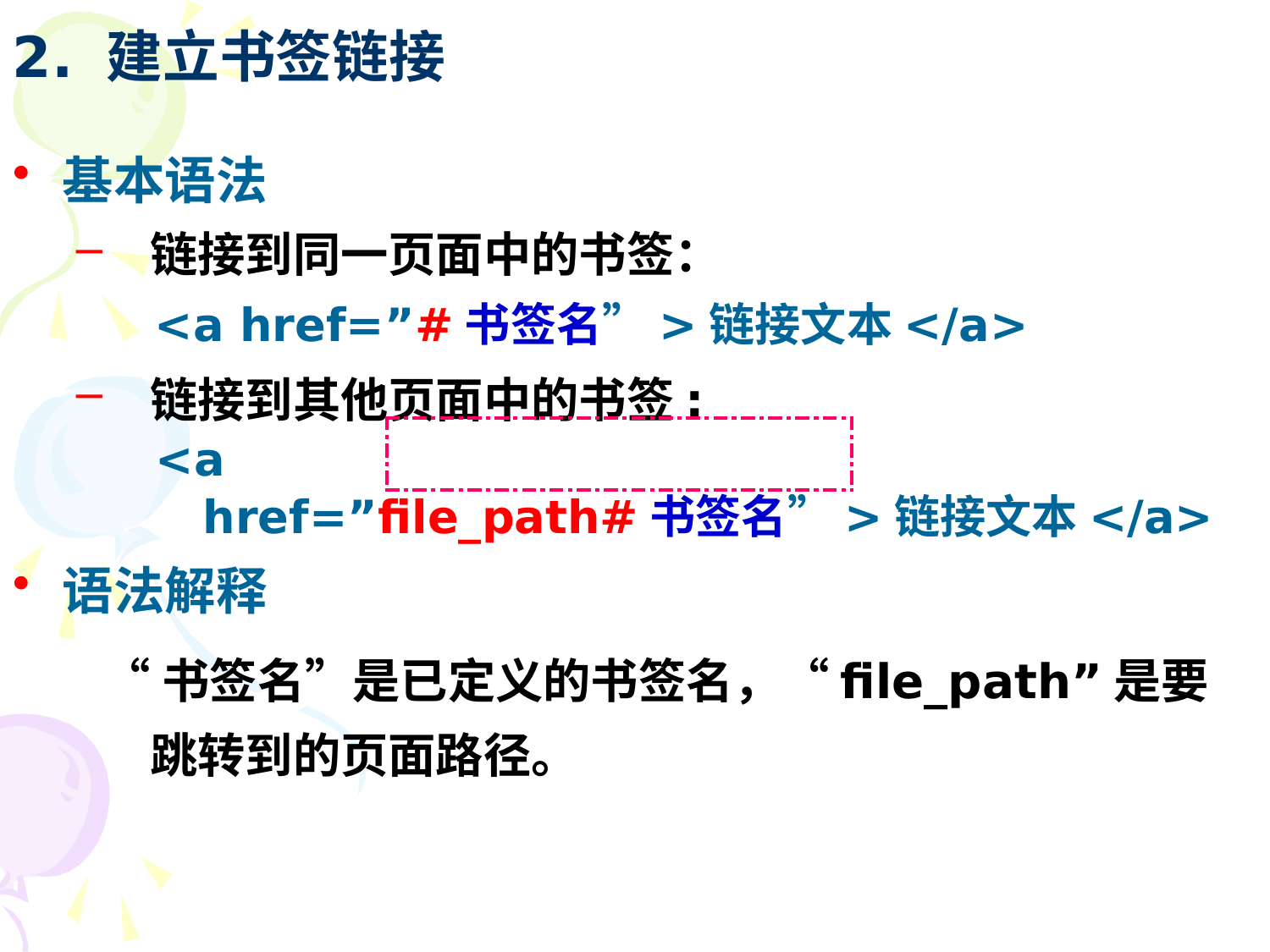

# 2. 建立书签链接
基本语法
链接到同一页面中的书签：
    <a href=”#书签名”>链接文本</a>
链接到其他页面中的书签:
 <a href=”file_path#书签名”>链接文本</a>
语法解释
  “书签名”是已定义的书签名，“file_path”是要跳转到的页面路径。

|  |
| --- |